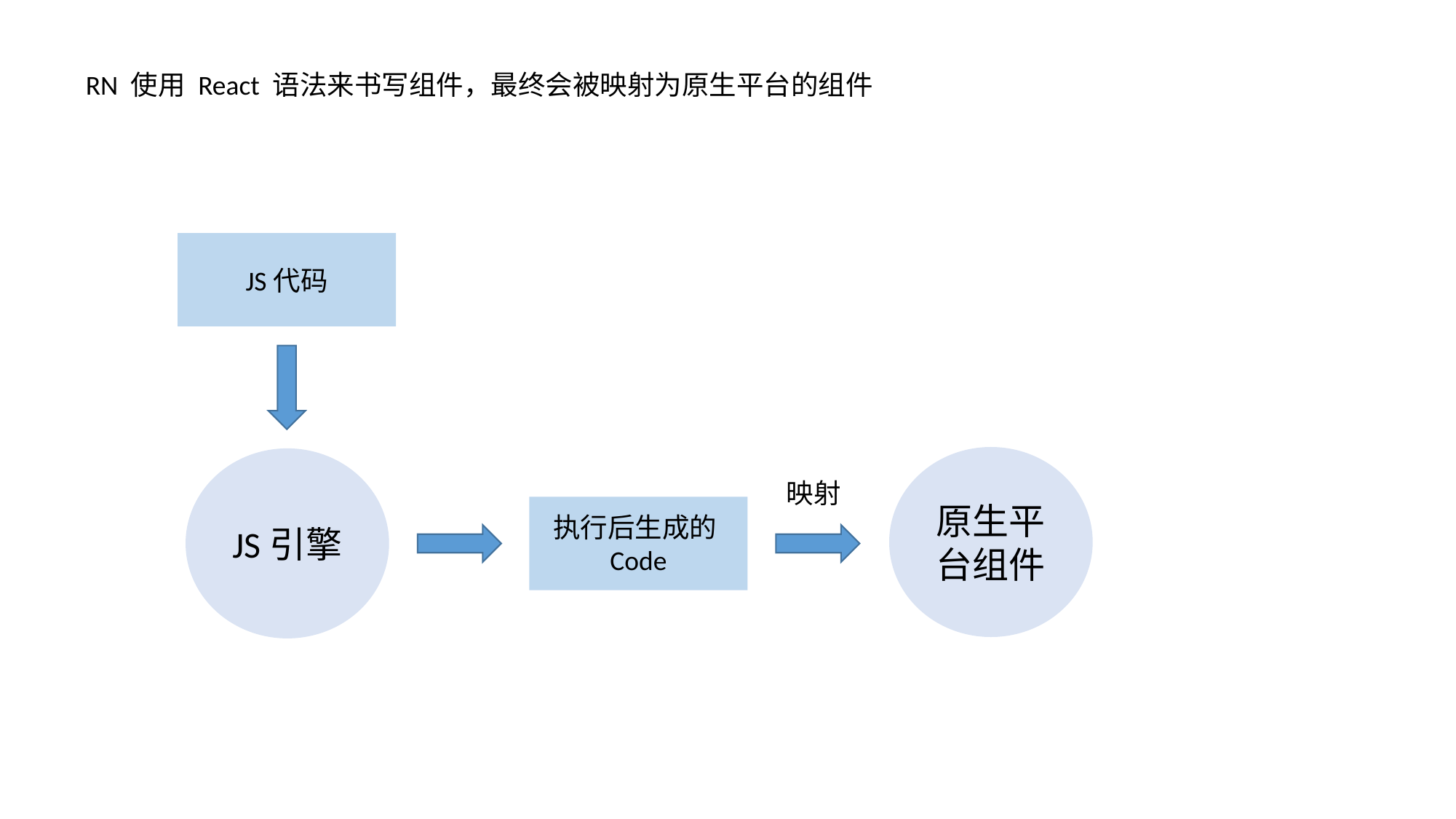

RN 使用 React 语法来书写组件，最终会被映射为原生平台的组件
JS代码

原生平台组件
JS引擎
映射
执行后生成的Code